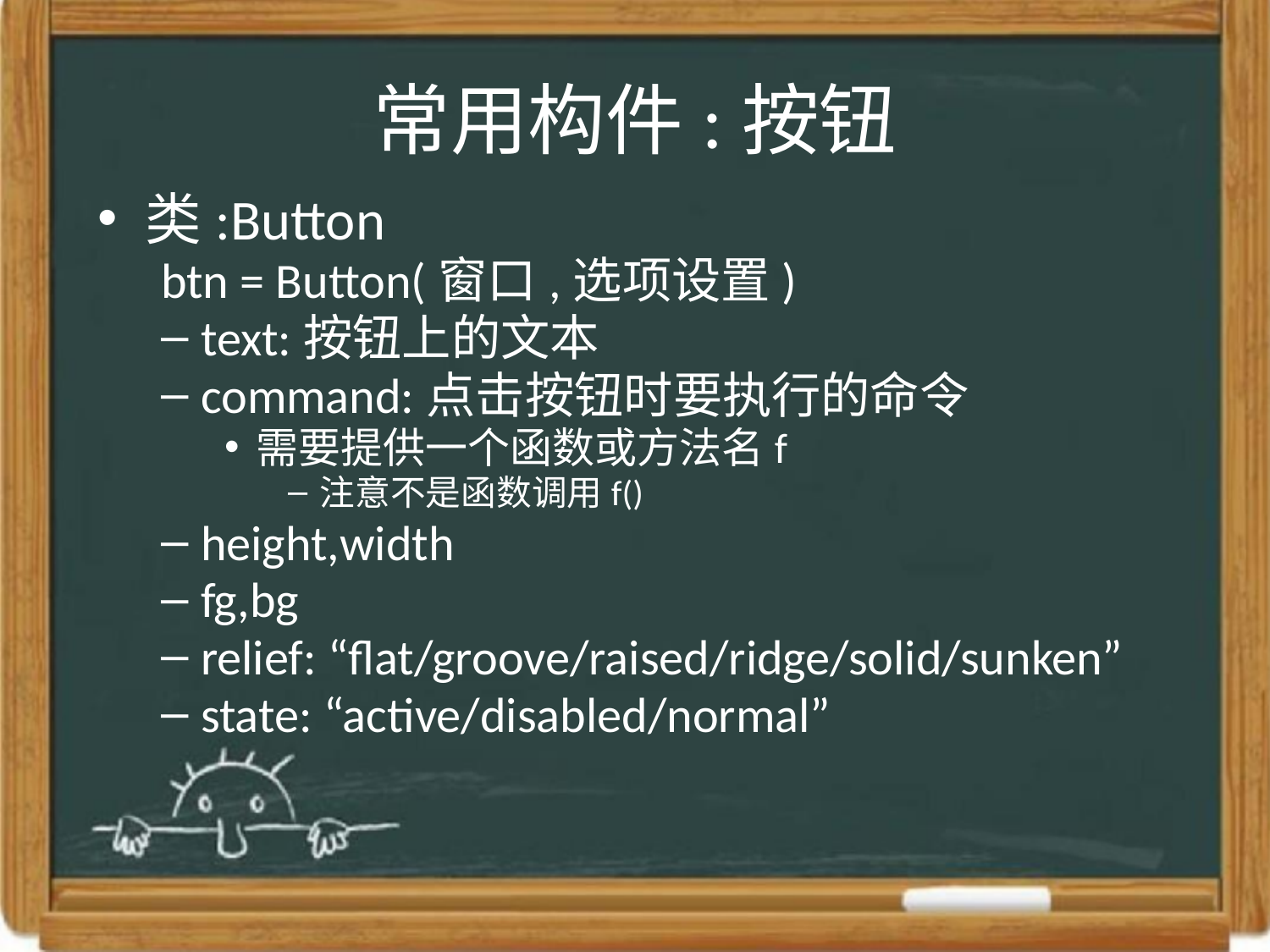

# 常用构件:按钮
类:Button
btn = Button(窗口,选项设置)
text:按钮上的文本
command:点击按钮时要执行的命令
需要提供一个函数或方法名f
注意不是函数调用f()
height,width
fg,bg
relief: “flat/groove/raised/ridge/solid/sunken”
state: “active/disabled/normal”